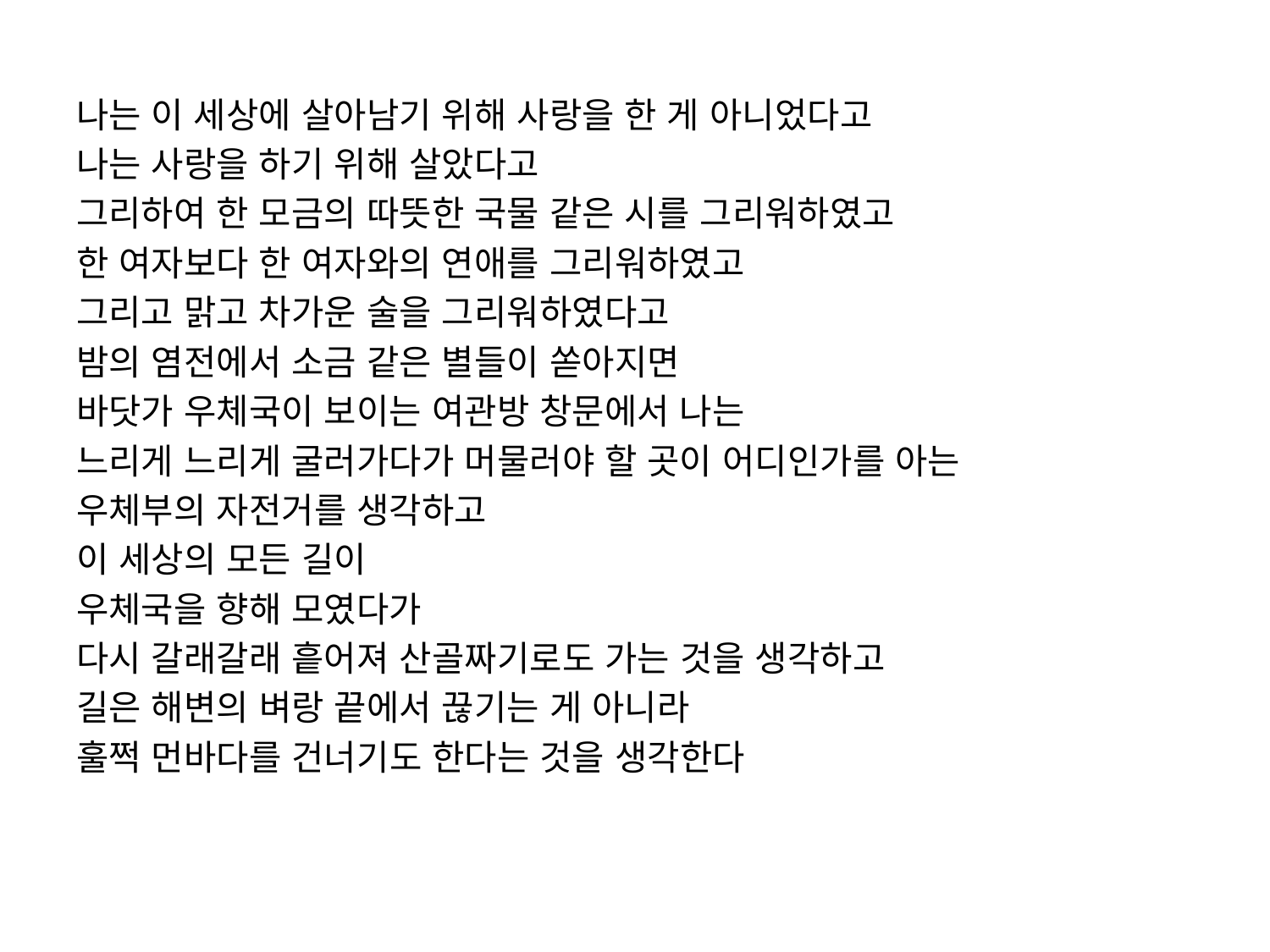

나는 이 세상에 살아남기 위해 사랑을 한 게 아니었다고
나는 사랑을 하기 위해 살았다고
그리하여 한 모금의 따뜻한 국물 같은 시를 그리워하였고
한 여자보다 한 여자와의 연애를 그리워하였고
그리고 맑고 차가운 술을 그리워하였다고
밤의 염전에서 소금 같은 별들이 쏟아지면
바닷가 우체국이 보이는 여관방 창문에서 나는
느리게 느리게 굴러가다가 머물러야 할 곳이 어디인가를 아는
우체부의 자전거를 생각하고
이 세상의 모든 길이
우체국을 향해 모였다가
다시 갈래갈래 흩어져 산골짜기로도 가는 것을 생각하고
길은 해변의 벼랑 끝에서 끊기는 게 아니라
훌쩍 먼바다를 건너기도 한다는 것을 생각한다